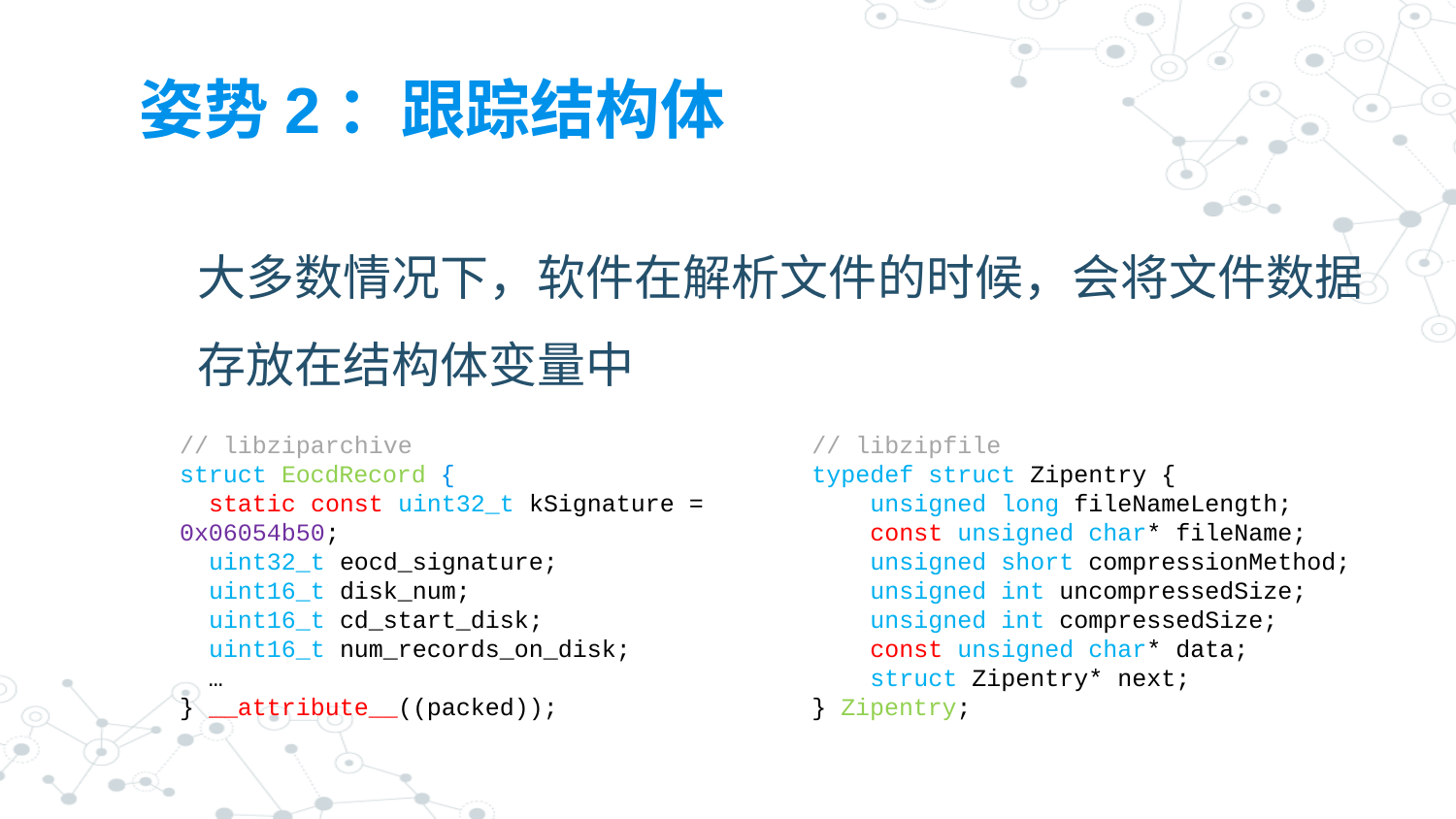

# 姿势2：跟踪结构体
大多数情况下，软件在解析文件的时候，会将文件数据存放在结构体变量中
// libziparchive
struct EocdRecord {
  static const uint32_t kSignature = 0x06054b50;
  uint32_t eocd_signature;
  uint16_t disk_num;
  uint16_t cd_start_disk;
  uint16_t num_records_on_disk;
  …
} __attribute__((packed));

// libzipfile
typedef struct Zipentry {
    unsigned long fileNameLength;
    const unsigned char* fileName;
    unsigned short compressionMethod;
    unsigned int uncompressedSize;
    unsigned int compressedSize;
    const unsigned char* data;
    struct Zipentry* next;
} Zipentry;